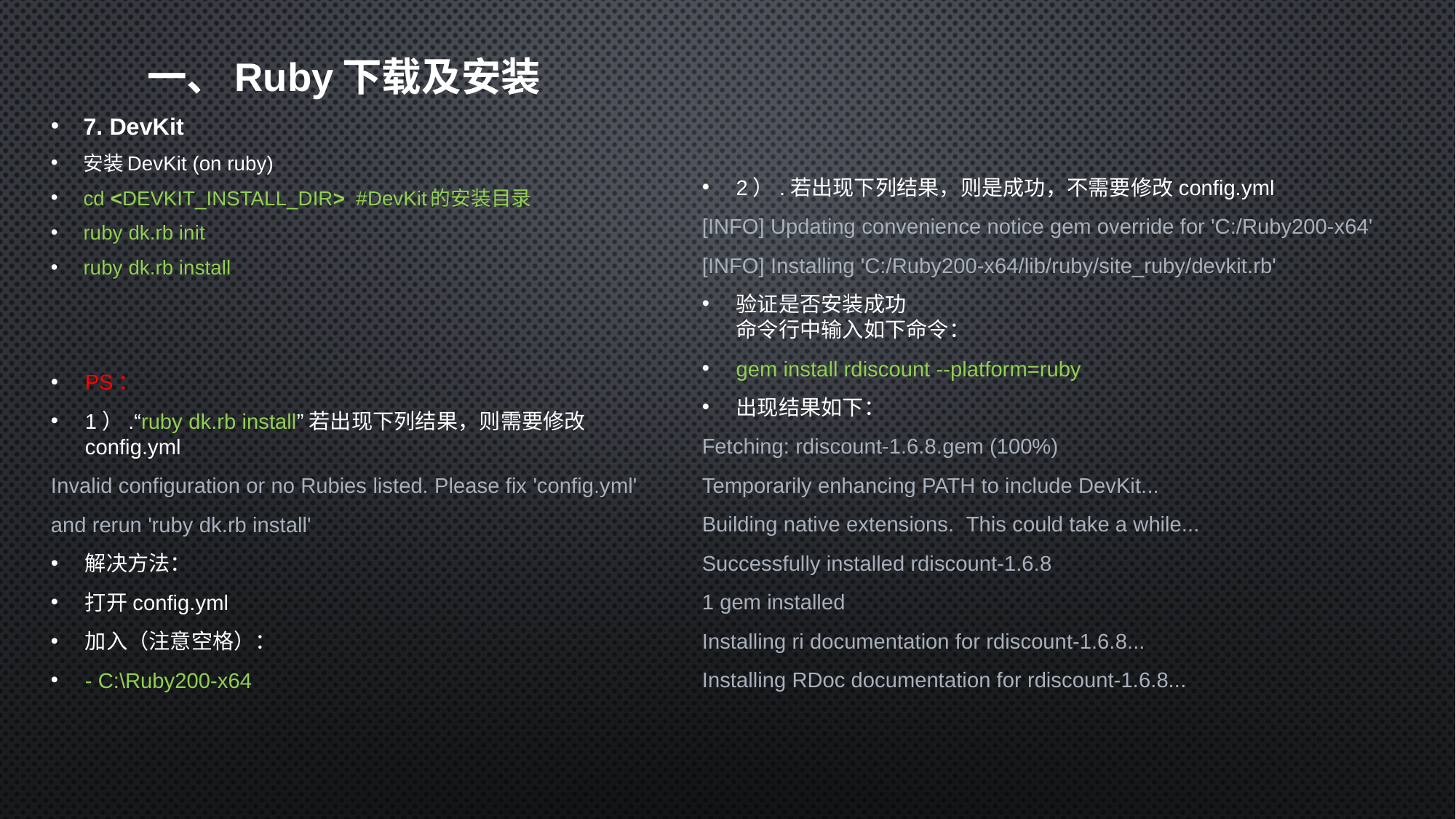

# 一、Ruby下载及安装
2）.若出现下列结果，则是成功，不需要修改config.yml
[INFO] Updating convenience notice gem override for 'C:/Ruby200-x64'
[INFO] Installing 'C:/Ruby200-x64/lib/ruby/site_ruby/devkit.rb'
验证是否安装成功
命令行中输入如下命令：
gem install rdiscount --platform=ruby
出现结果如下：
Fetching: rdiscount-1.6.8.gem (100%)
Temporarily enhancing PATH to include DevKit...
Building native extensions.  This could take a while...
Successfully installed rdiscount-1.6.8
1 gem installed
Installing ri documentation for rdiscount-1.6.8...
Installing RDoc documentation for rdiscount-1.6.8...
7. DevKit
安装DevKit (on ruby)
cd <DEVKIT_INSTALL_DIR>  #DevKit的安装目录
ruby dk.rb init
ruby dk.rb install
PS：
1）.“ruby dk.rb install”若出现下列结果，则需要修改config.yml
Invalid configuration or no Rubies listed. Please fix 'config.yml'
and rerun 'ruby dk.rb install'
解决方法：
打开config.yml
加入（注意空格）：
- C:\Ruby200-x64